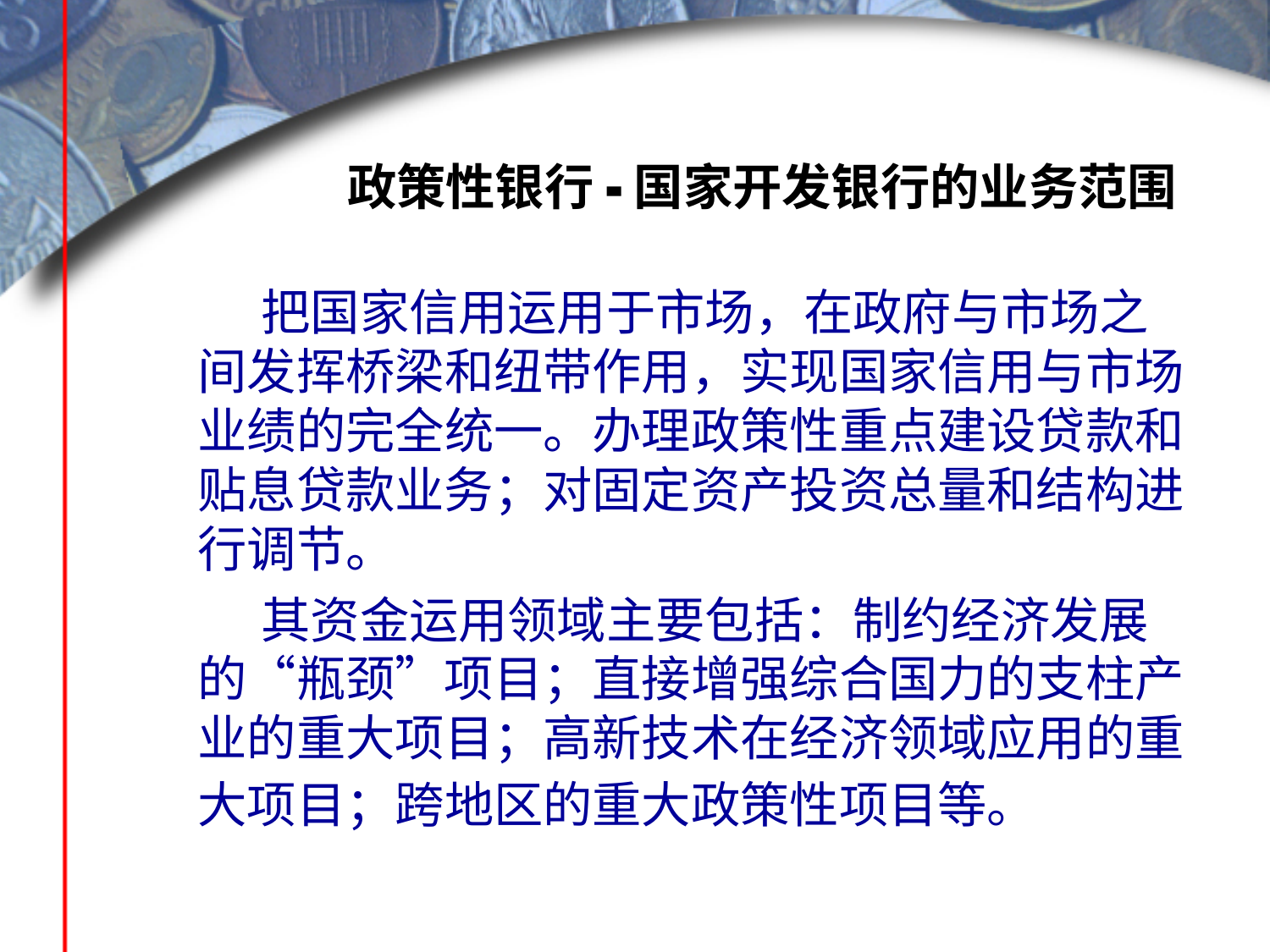

# 政策性银行-国家开发银行的业务范围
         把国家信用运用于市场，在政府与市场之间发挥桥梁和纽带作用，实现国家信用与市场业绩的完全统一。办理政策性重点建设贷款和贴息贷款业务；对固定资产投资总量和结构进行调节。
         其资金运用领域主要包括：制约经济发展的“瓶颈”项目；直接增强综合国力的支柱产业的重大项目；高新技术在经济领域应用的重大项目；跨地区的重大政策性项目等。